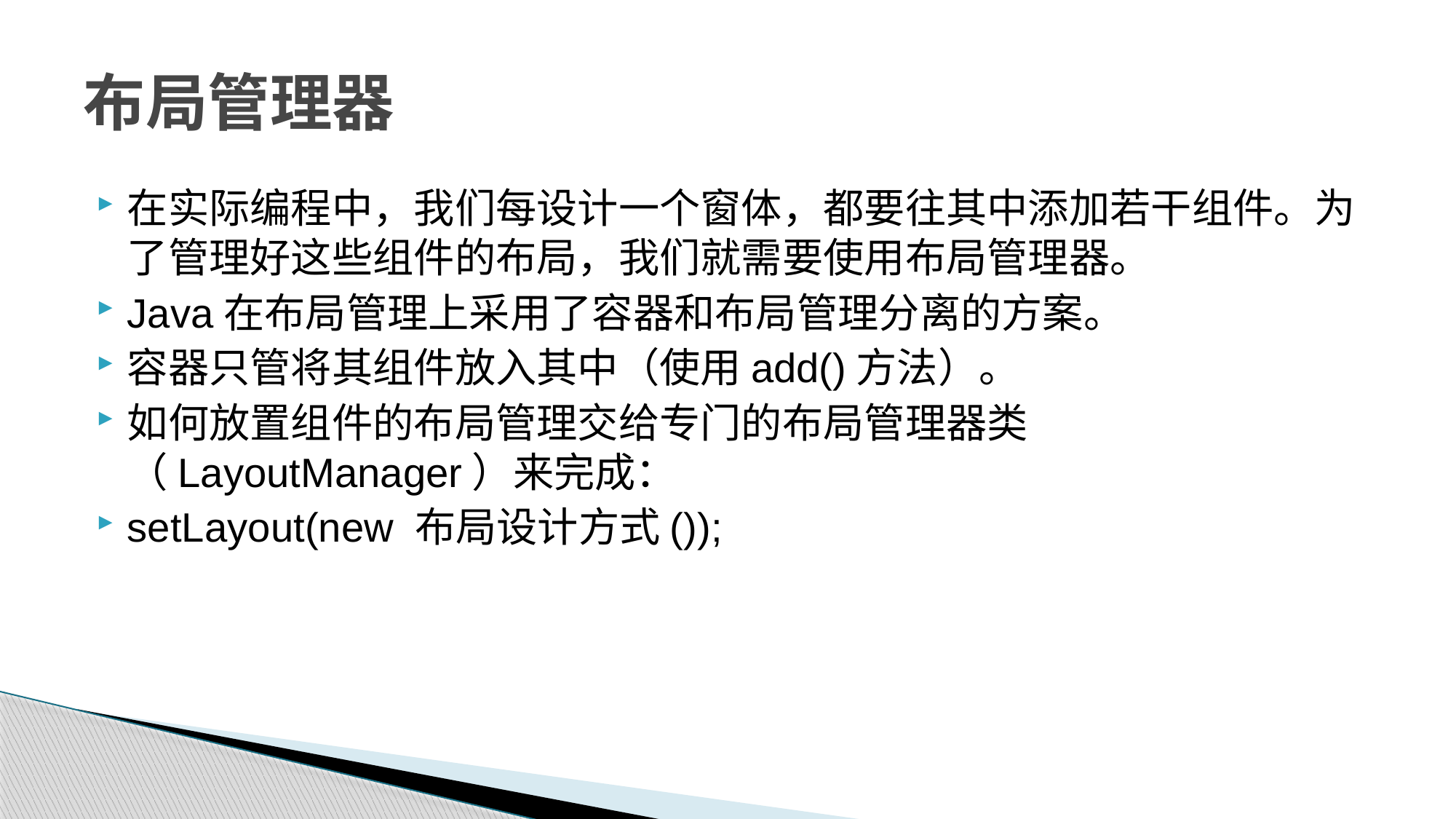

# 布局管理器
在实际编程中，我们每设计一个窗体，都要往其中添加若干组件。为了管理好这些组件的布局，我们就需要使用布局管理器。
Java在布局管理上采用了容器和布局管理分离的方案。
容器只管将其组件放入其中（使用add()方法）。
如何放置组件的布局管理交给专门的布局管理器类（LayoutManager）来完成：
setLayout(new 布局设计方式());